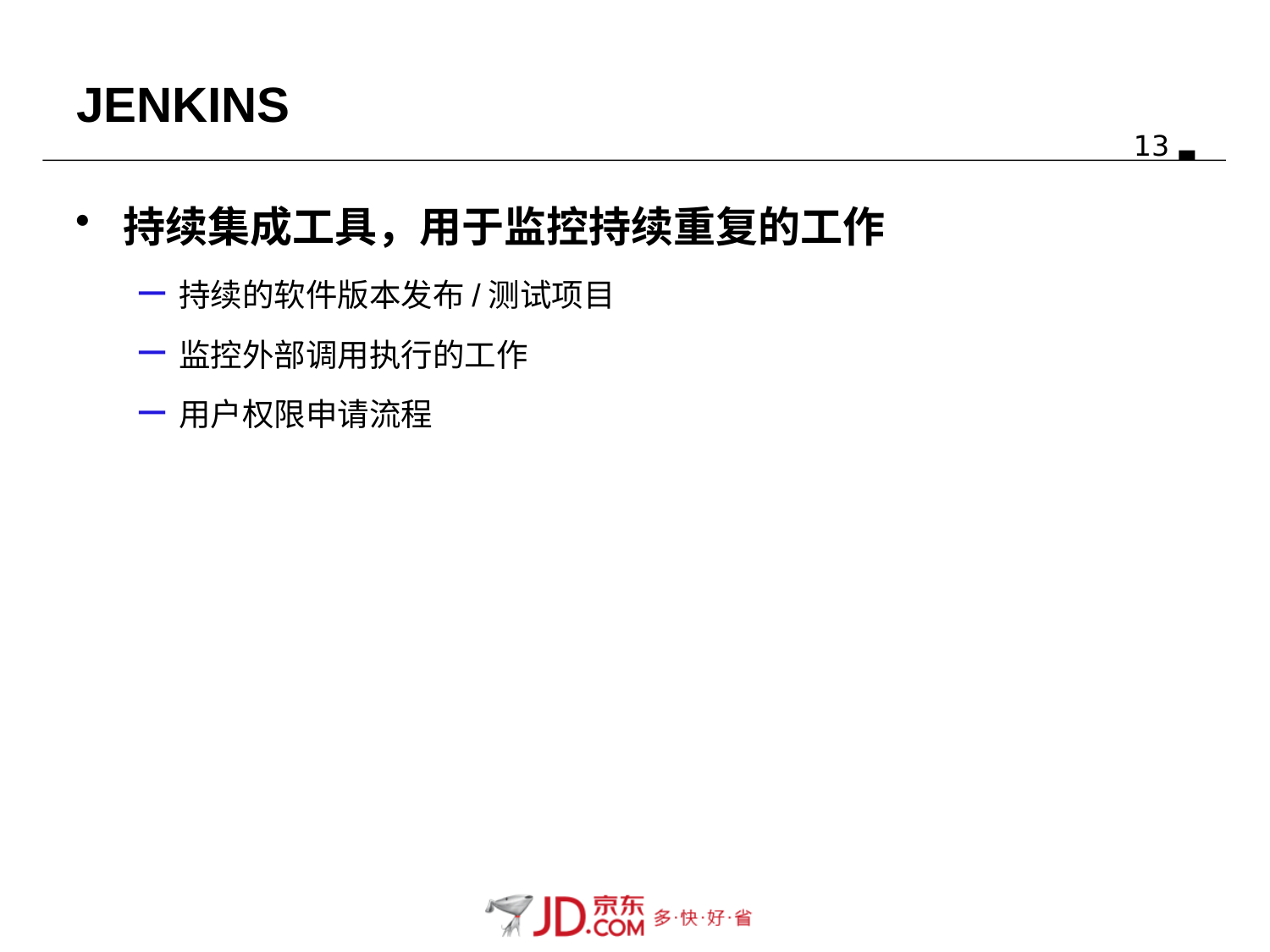

# JENKINS
持续集成工具，用于监控持续重复的工作
持续的软件版本发布/测试项目
监控外部调用执行的工作
用户权限申请流程